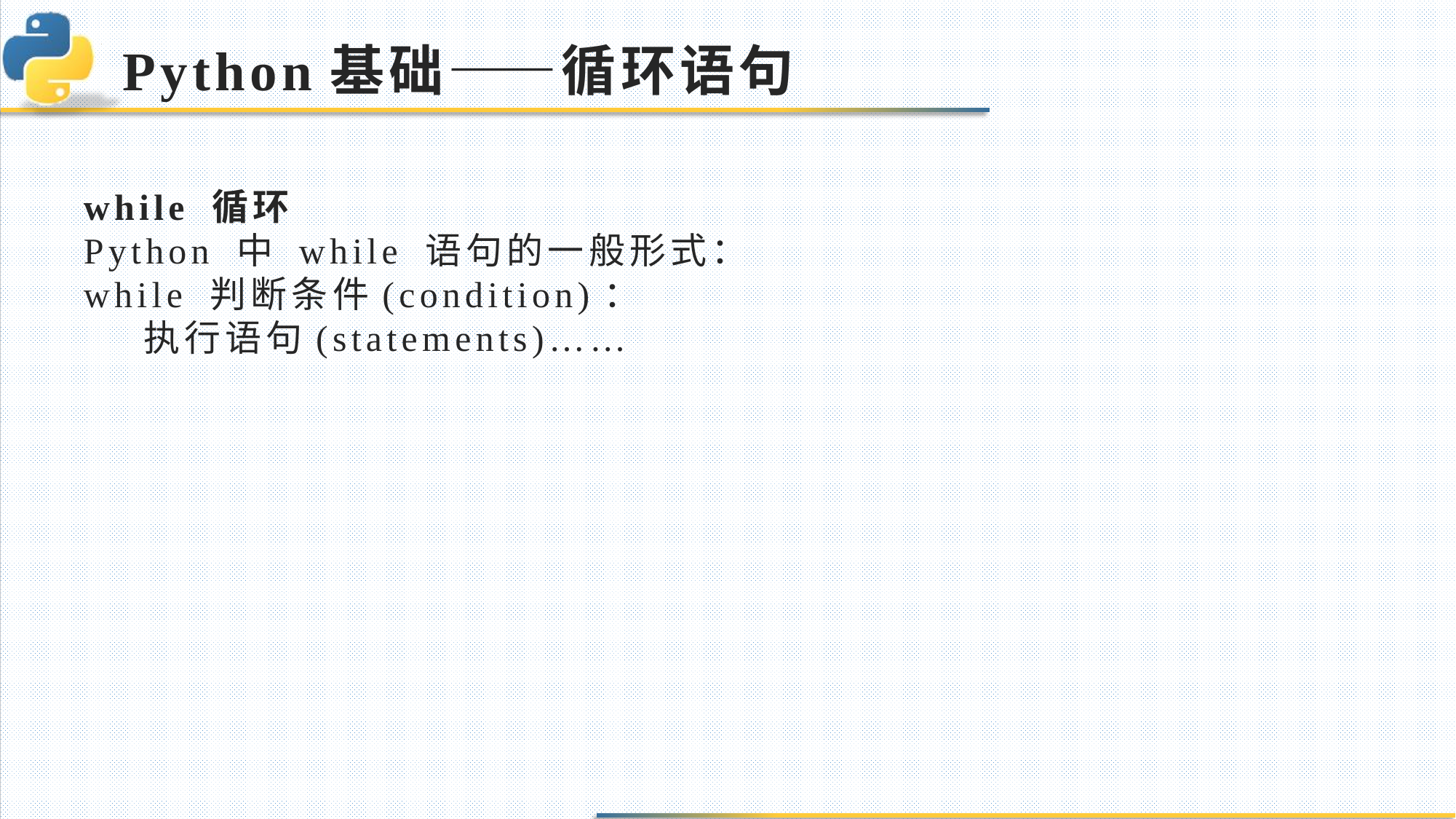

# Python基础——循环语句
while 循环
Python 中 while 语句的一般形式：
while 判断条件(condition)：
    执行语句(statements)……